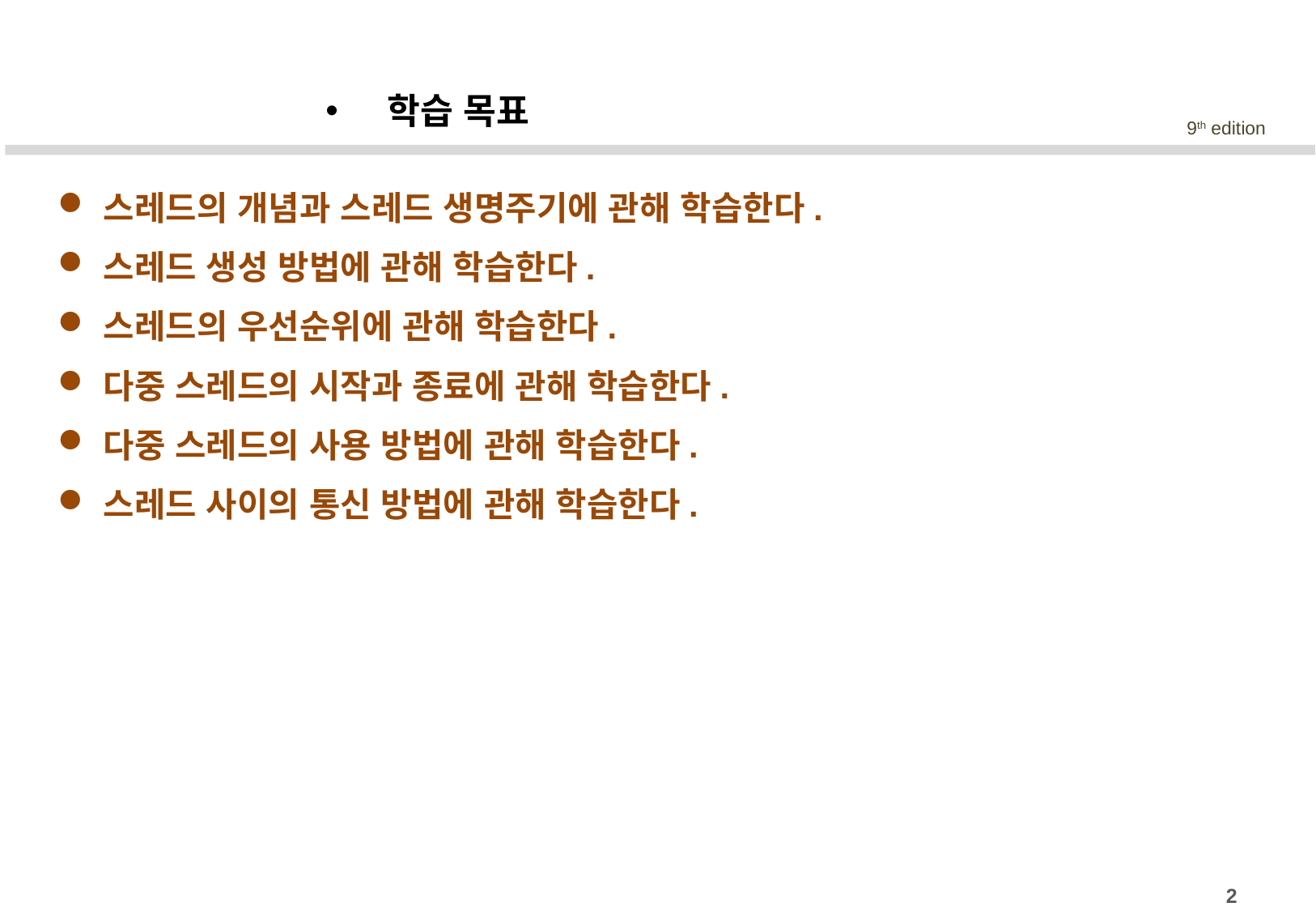

학습 목표
스레드의 개념과 스레드 생명주기에 관해 학습한다.
스레드 생성 방법에 관해 학습한다.
스레드의 우선순위에 관해 학습한다.
다중 스레드의 시작과 종료에 관해 학습한다.
다중 스레드의 사용 방법에 관해 학습한다.
스레드 사이의 통신 방법에 관해 학습한다.
2